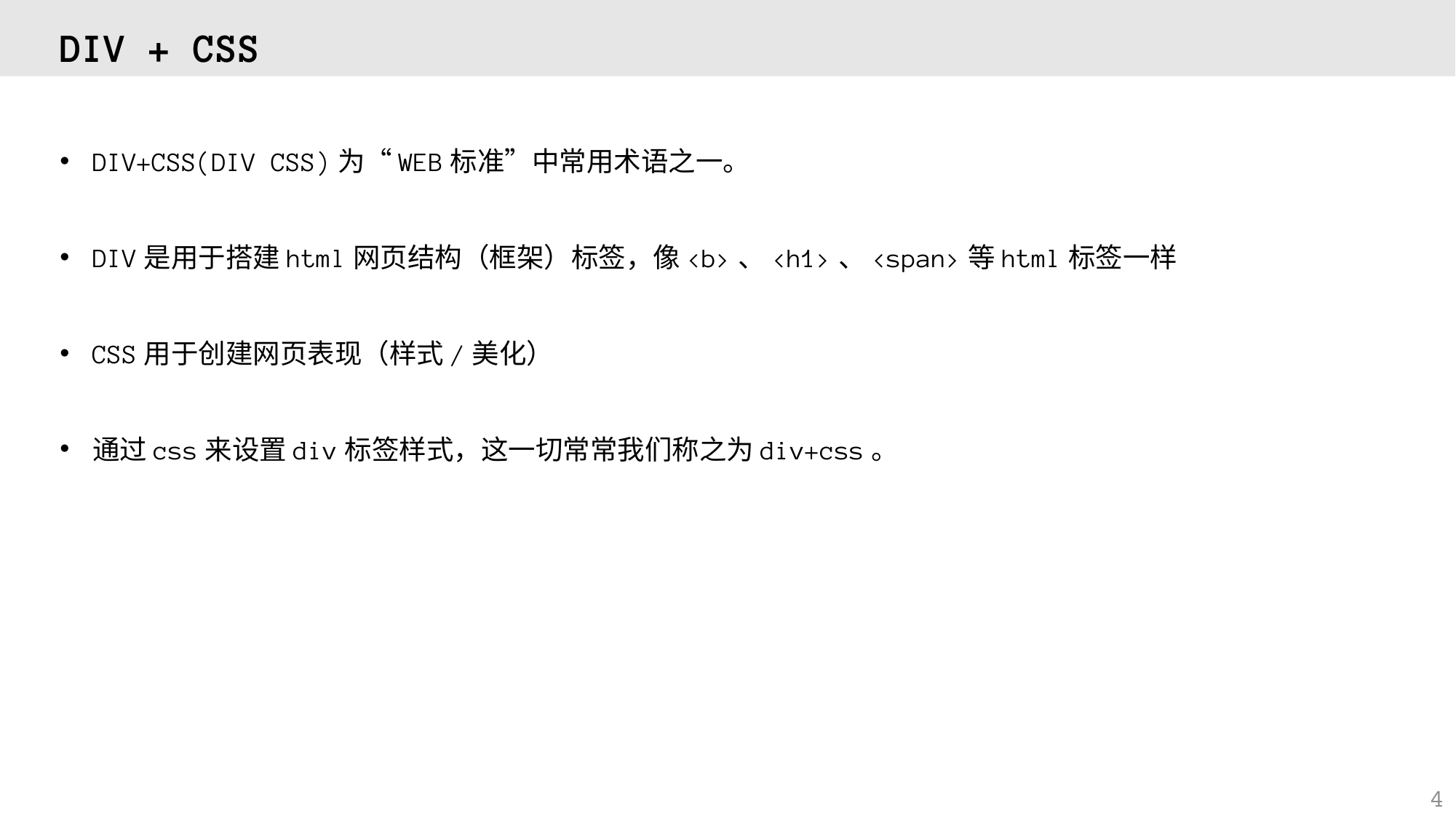

# DIV + CSS

DIV+CSS(DIV CSS)为“WEB标准”中常用术语之一。

DIV是用于搭建html网页结构（框架）标签，像<b>、<h1>、<span>等html标签一样

CSS用于创建网页表现（样式/美化）

通过css来设置div标签样式，这一切常常我们称之为div+css。

4